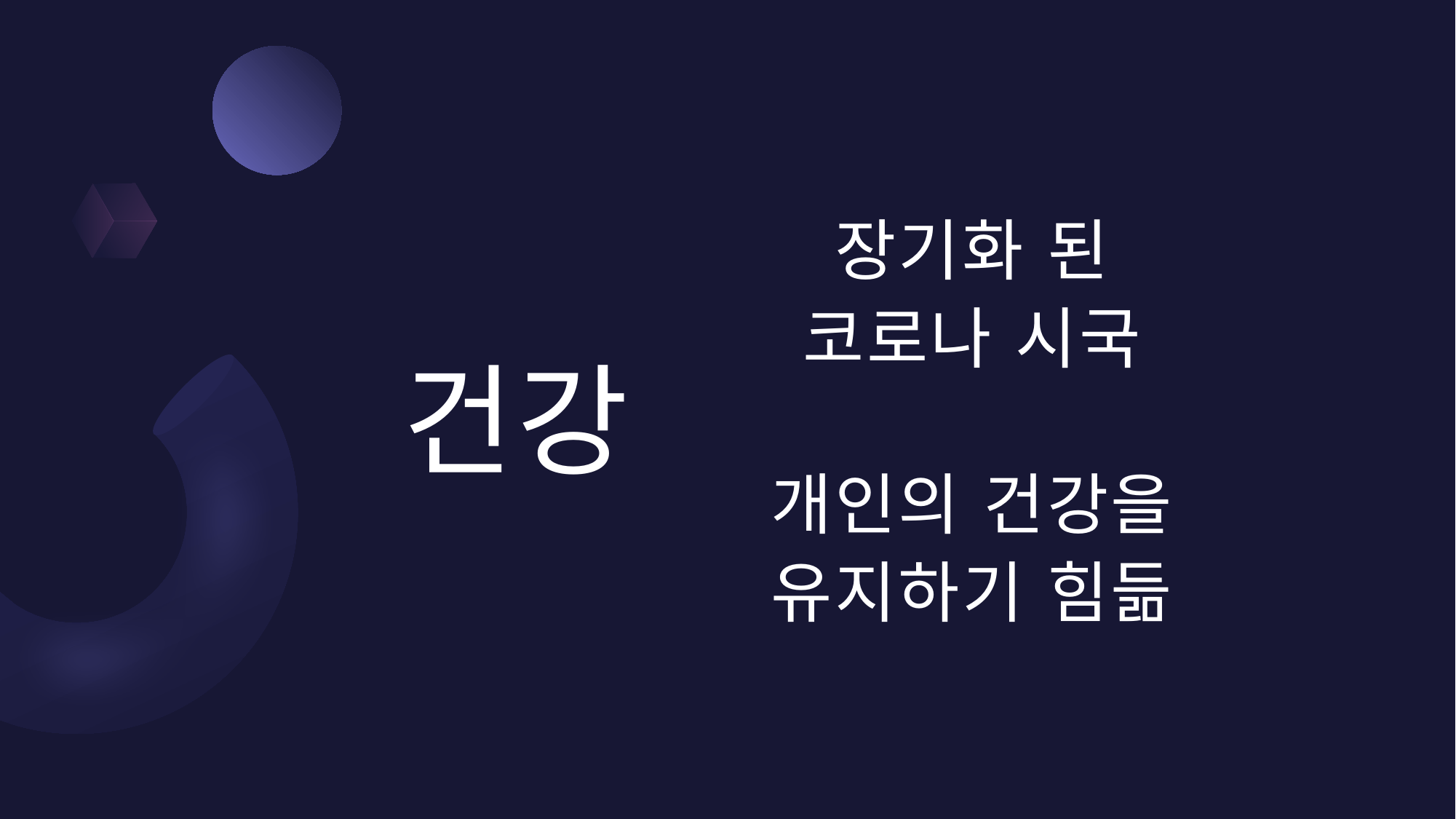

장기화 된
코로나 시국
# 건강
개인의 건강을
유지하기 힘듦